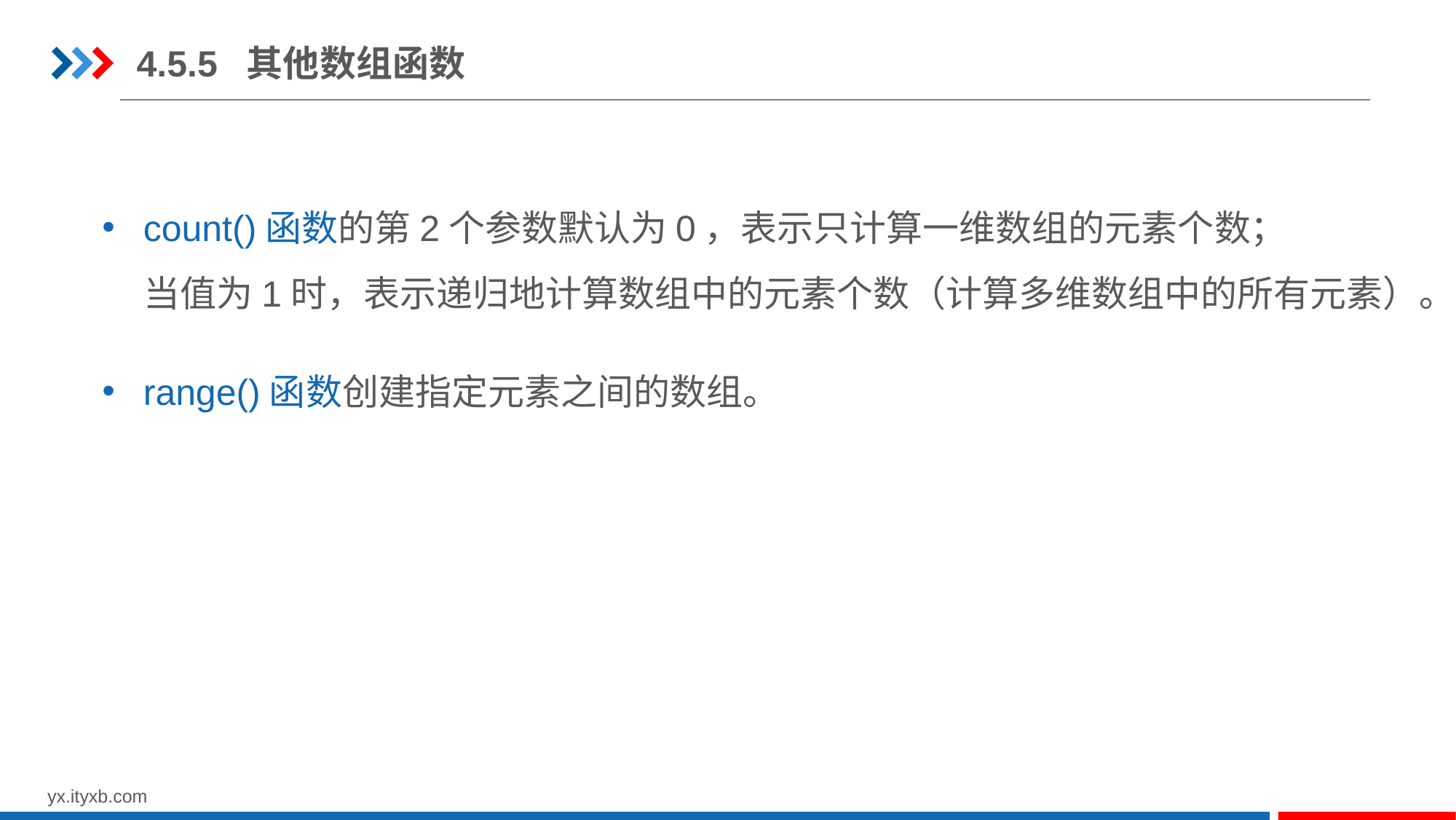

4.5.5  其他数组函数
count()函数的第2个参数默认为0，表示只计算一维数组的元素个数；
    当值为1时，表示递归地计算数组中的元素个数（计算多维数组中的所有元素）。

range()函数创建指定元素之间的数组。